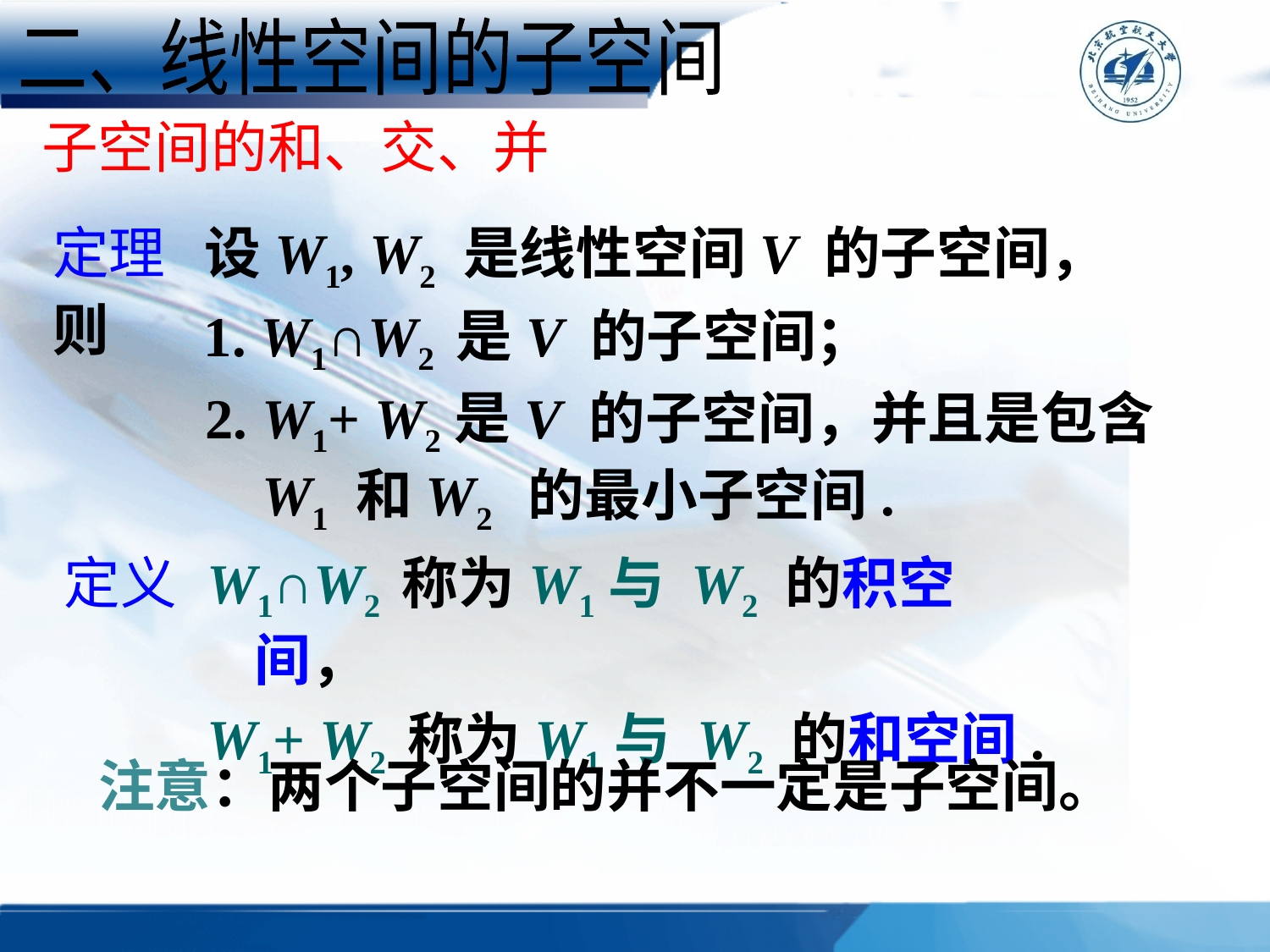

二、线性空间的子空间
子空间的和、交、并
定理   设W1, W2 是线性空间V 的子空间，则
 1. W1∩W2 是V 的子空间；
 2. W1+ W2是V 的子空间，并且是包含
     W1 和W2  的最小子空间.
定义
W1∩W2 称为W1与 W2 的积空间，
W1+ W2 称为W1与 W2 的和空间.
注意：两个子空间的并不一定是子空间。